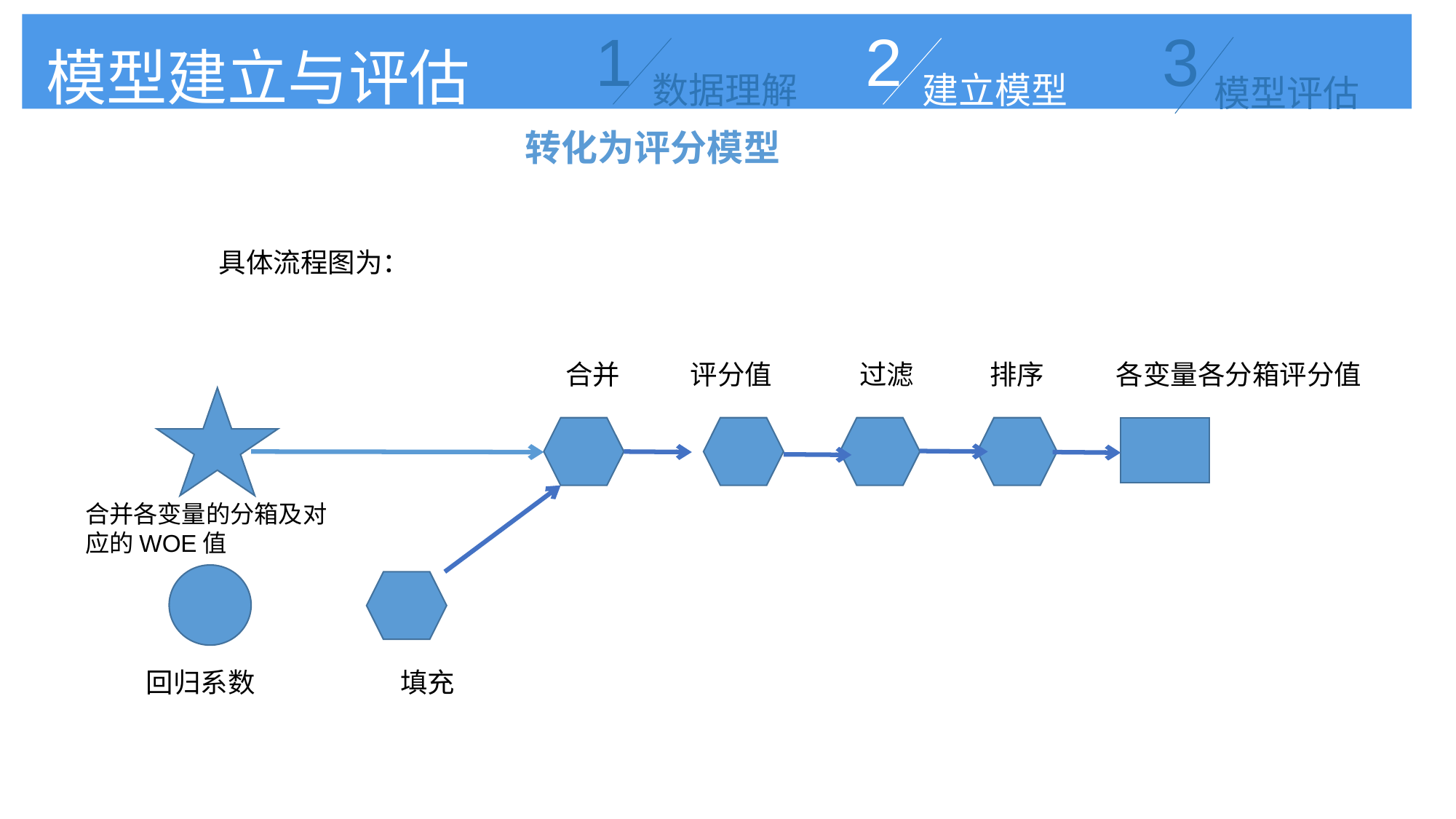

1

数据理解
2

建立模型
3

模型评估
1
数据理解
模型建立与评估
RFM分析
转化为评分模型
具体流程图为：

评分值
合并
过滤
排序
各变量各分箱评分值

合并各变量的分箱及对应的WOE值

回归系数
填充